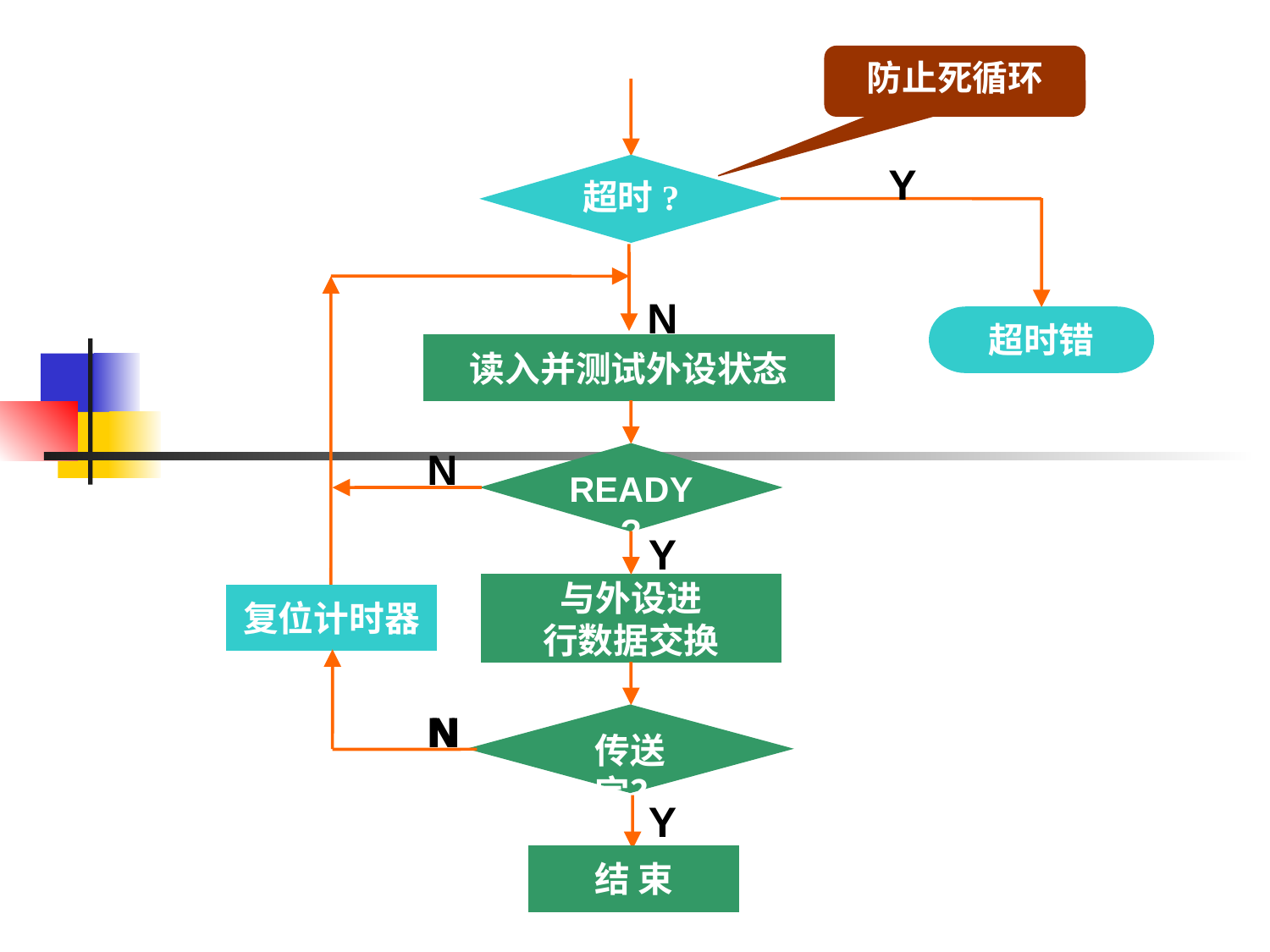

防止死循环

超时?
Y

N
超时错
读入并测试外设状态

N
READY?

Y

与外设进
行数据交换
复位计时器

N
传送完？
N

Y
结 束